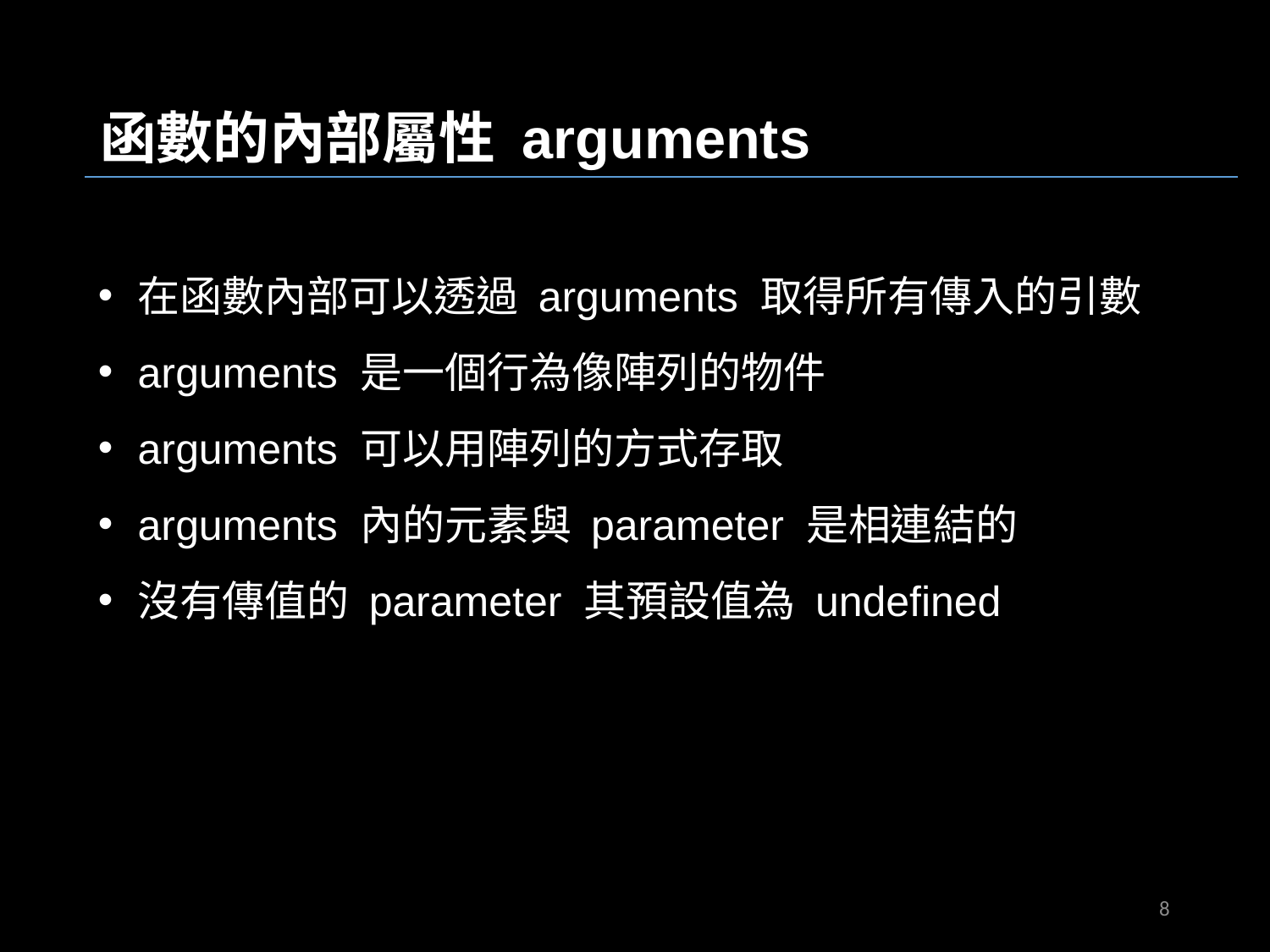

函數的內部屬性 arguments

在函數內部可以透過 arguments 取得所有傳入的引數
arguments 是一個行為像陣列的物件
arguments 可以用陣列的方式存取
arguments 內的元素與 parameter 是相連結的
沒有傳值的 parameter 其預設值為 undefined
JavaScriptObjects02.js

8